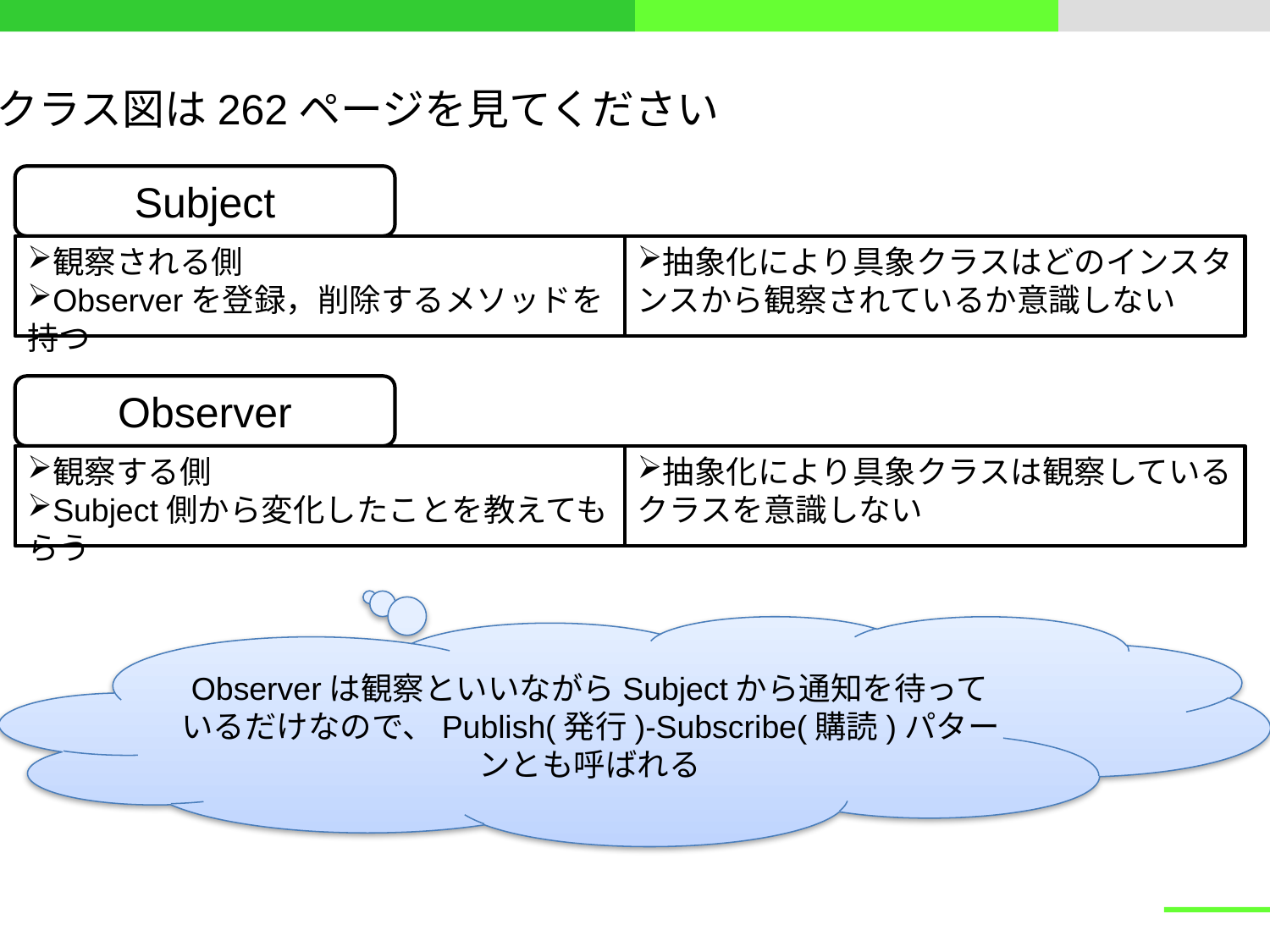

クラス図は262ページを見てください
Subject
観察される側
Observerを登録，削除するメソッドを持つ
抽象化により具象クラスはどのインスタンスから観察されているか意識しない
Observer
観察する側
Subject側から変化したことを教えてもらう
抽象化により具象クラスは観察しているクラスを意識しない
Observerは観察といいながらSubjectから通知を待っているだけなので、Publish(発行)-Subscribe(購読)パターンとも呼ばれる